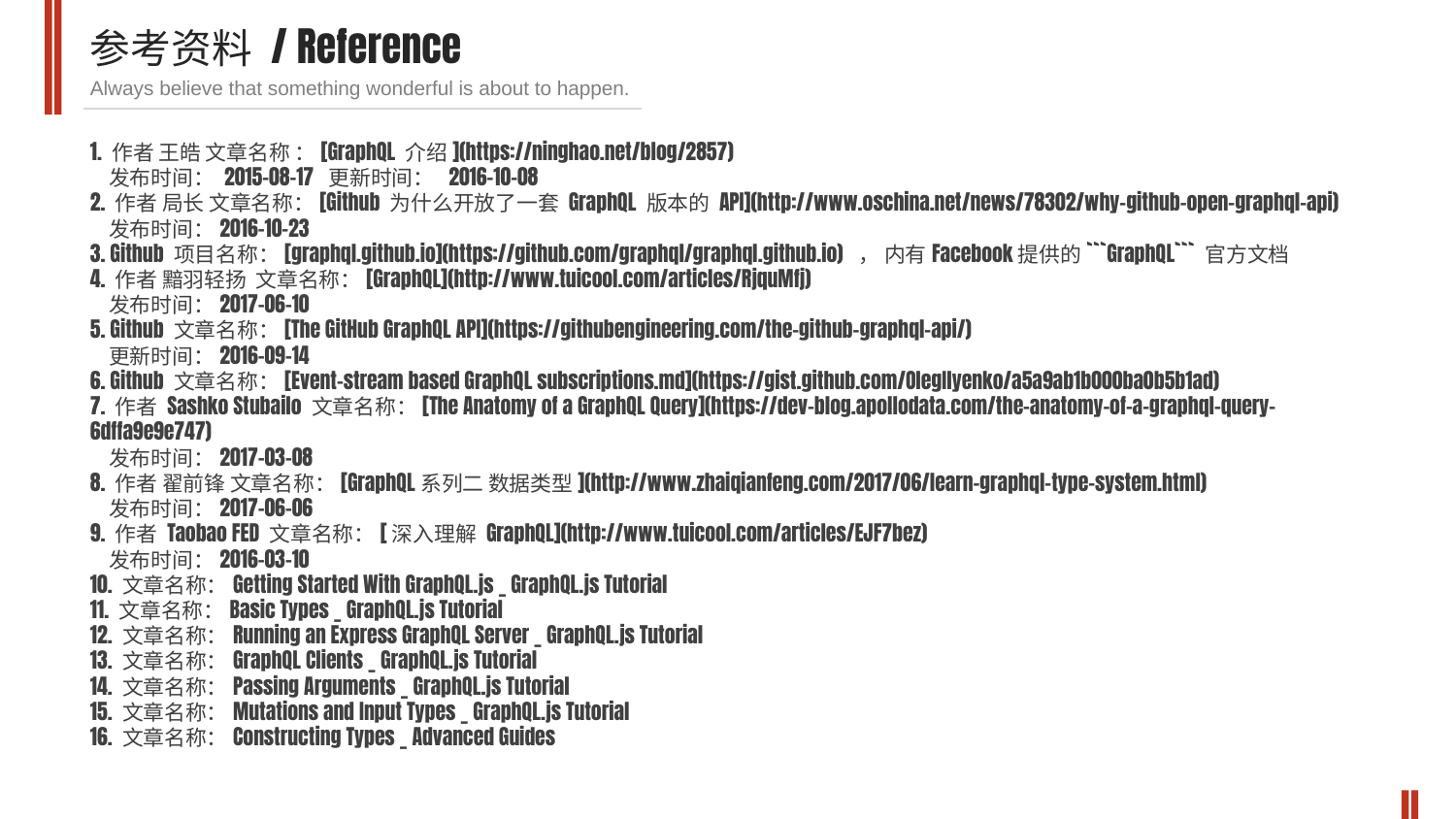

参考资料 / Reference
Always believe that something wonderful is about to happen.
1. 作者 王皓 文章名称 ：[GraphQL 介绍](https://ninghao.net/blog/2857)
   发布时间： 2015-08-17  更新时间：  2016-10-08
2. 作者 局长 文章名称：[Github 为什么开放了一套 GraphQL 版本的 API](http://www.oschina.net/news/78302/why-github-open-graphql-api)
   发布时间：2016-10-23
3. Github 项目名称：[graphql.github.io](https://github.com/graphql/graphql.github.io)  ， 内有Facebook提供的```GraphQL``` 官方文档
4. 作者 黯羽轻扬  文章名称：[GraphQL](http://www.tuicool.com/articles/RjquMfj)
   发布时间：2017-06-10
5. Github 文章名称：[The GitHub GraphQL API](https://githubengineering.com/the-github-graphql-api/)
   更新时间：2016-09-14
6. Github 文章名称：[Event-stream based GraphQL subscriptions.md](https://gist.github.com/OlegIlyenko/a5a9ab1b000ba0b5b1ad)
7. 作者 Sashko Stubailo 文章名称：[The Anatomy of a GraphQL Query](https://dev-blog.apollodata.com/the-anatomy-of-a-graphql-query-6dffa9e9e747)
   发布时间：2017-03-08
8. 作者 翟前锋 文章名称：[GraphQL系列二 数据类型](http://www.zhaiqianfeng.com/2017/06/learn-graphql-type-system.html)
   发布时间：2017-06-06
9. 作者 Taobao FED 文章名称：[深入理解 GraphQL](http://www.tuicool.com/articles/EJF7bez)
   发布时间：2016-03-10
10. 文章名称：Getting Started With GraphQL.js _ GraphQL.js Tutorial
11. 文章名称：Basic Types _ GraphQL.js Tutorial
12. 文章名称：Running an Express GraphQL Server _ GraphQL.js Tutorial
13. 文章名称：GraphQL Clients _ GraphQL.js Tutorial
14. 文章名称：Passing Arguments _ GraphQL.js Tutorial
15. 文章名称：Mutations and Input Types _ GraphQL.js Tutorial
16. 文章名称：Constructing Types _ Advanced Guides